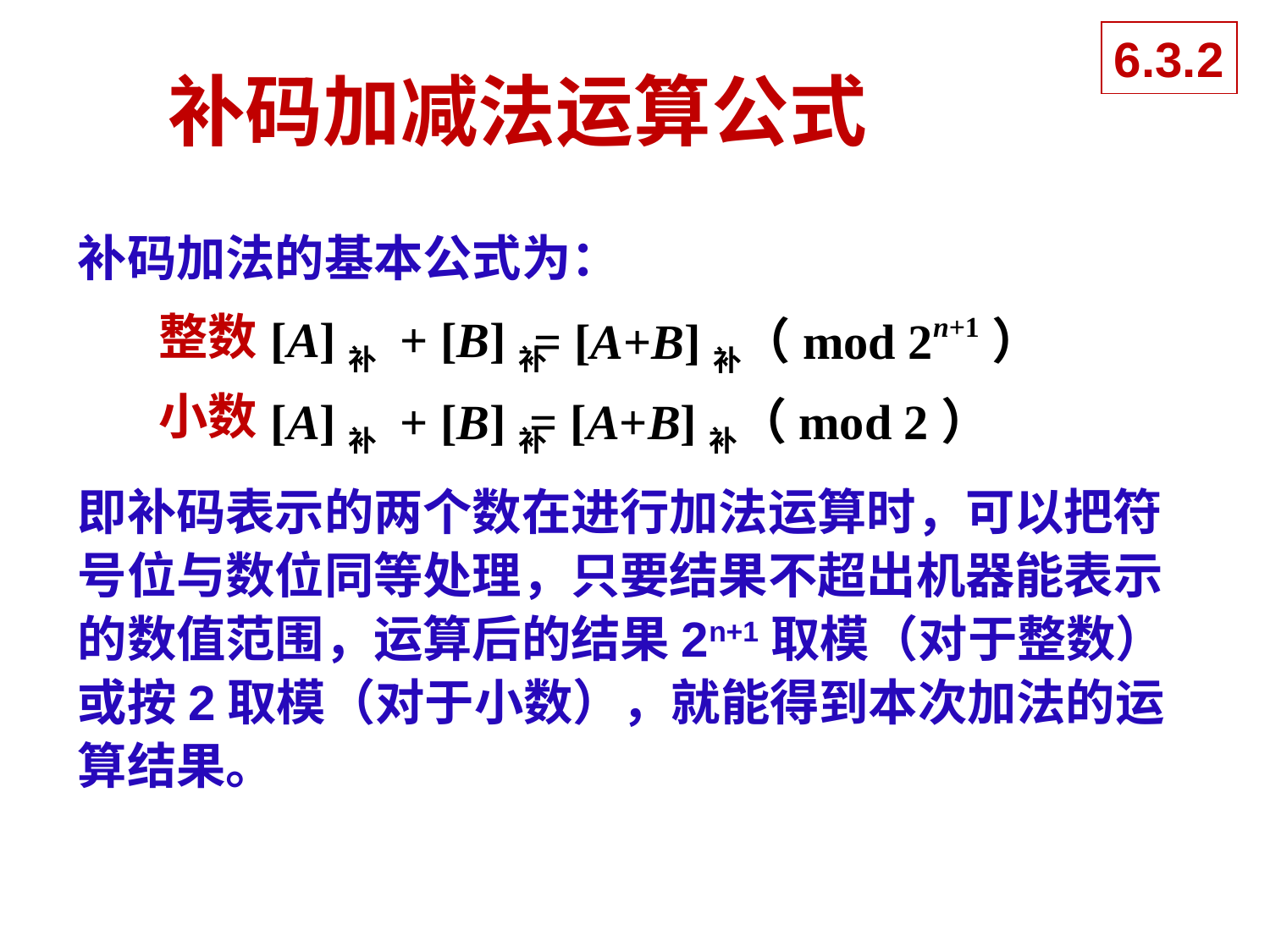

6.3.2
# 补码加减法运算公式
补码加法的基本公式为：

即补码表示的两个数在进行加法运算时，可以把符号位与数位同等处理，只要结果不超出机器能表示的数值范围，运算后的结果2n+1取模（对于整数）或按2取模（对于小数），就能得到本次加法的运算结果。
整数
[A]补 + [B]补
= [A+B]补（mod 2n+1）
小数
[A]补 + [B]补
= [A+B]补（mod 2）